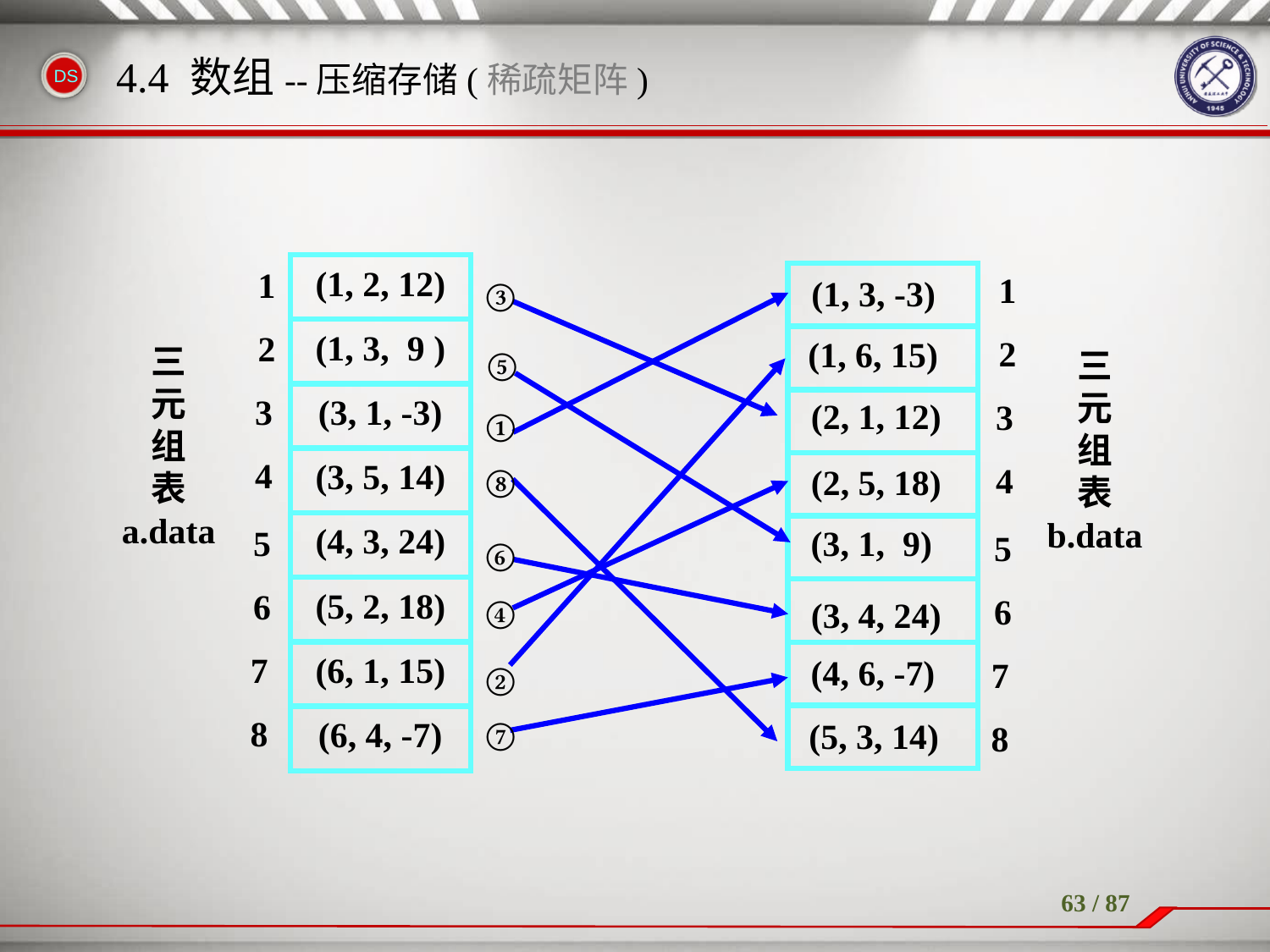

# 4.4 数组--压缩存储(稀疏矩阵)

(1, 2, 12)

1
2
3
4
5
6
7
8
1
2
3
4
5
6
7
8

(1, 3, -3)

①
③

(2, 1, 12)
(1, 3,  9 )

(1, 6, 15)

②
三
元
组
表
a.data
三
元
组
表
b.data
⑤

(3, 1,  9)
(3, 1, -3)

(3, 5, 14)

(2, 5, 18)

④
⑧

 (5, 3, 14)
(4, 3, 24)

⑥

(3, 4, 24)
(5, 2, 18)

(6, 1, 15)

(4, 6, -7)

⑦
(6, 4, -7)